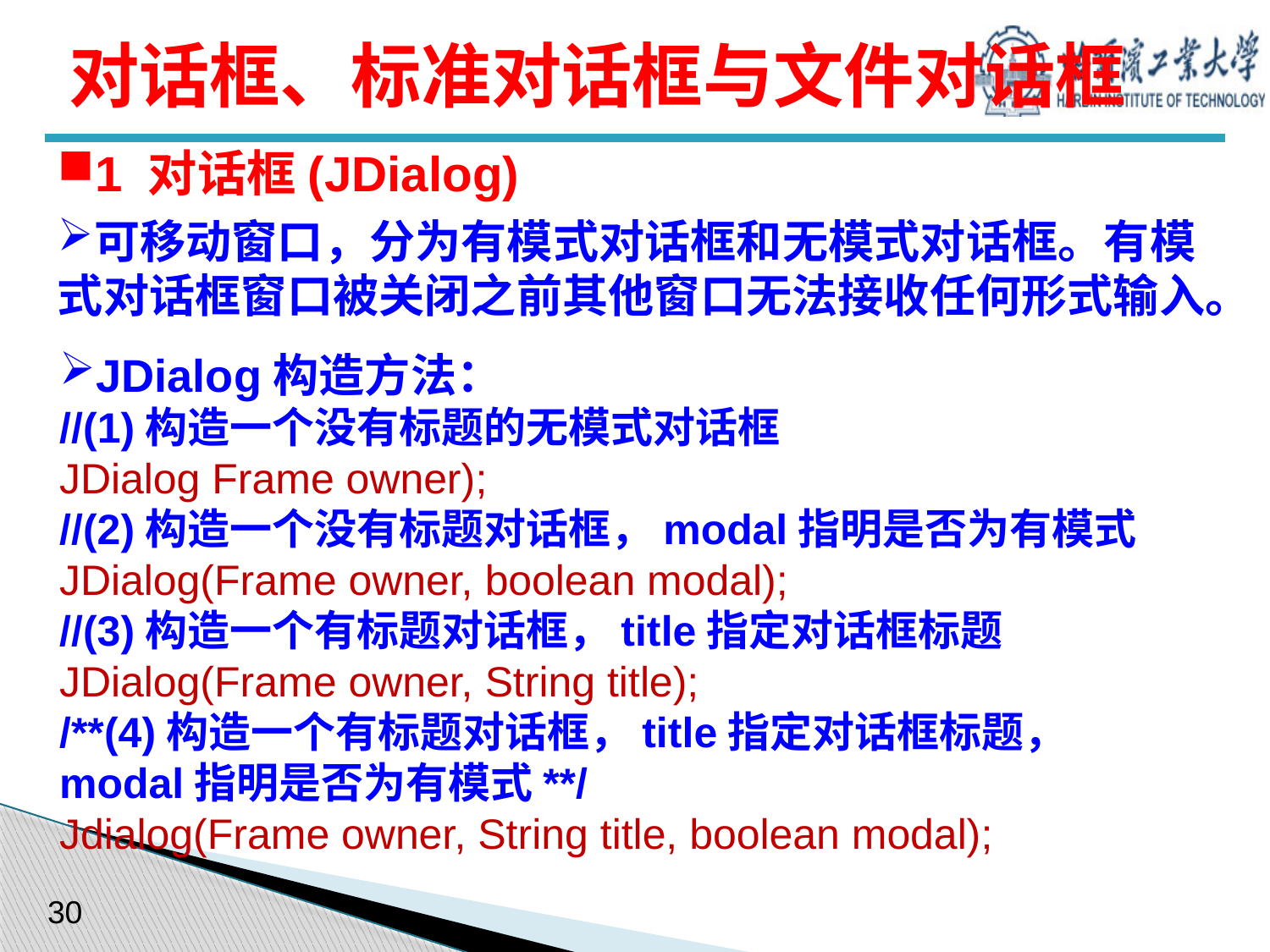

# 对话框、标准对话框与文件对话框
1 对话框(JDialog)
可移动窗口，分为有模式对话框和无模式对话框。有模式对话框窗口被关闭之前其他窗口无法接收任何形式输入。
JDialog构造方法：
//(1)构造一个没有标题的无模式对话框
JDialog Frame owner);
//(2)构造一个没有标题对话框，modal指明是否为有模式
JDialog(Frame owner, boolean modal);
//(3)构造一个有标题对话框，title指定对话框标题
JDialog(Frame owner, String title);
/**(4)构造一个有标题对话框，title指定对话框标题， modal指明是否为有模式**/
Jdialog(Frame owner, String title, boolean modal);